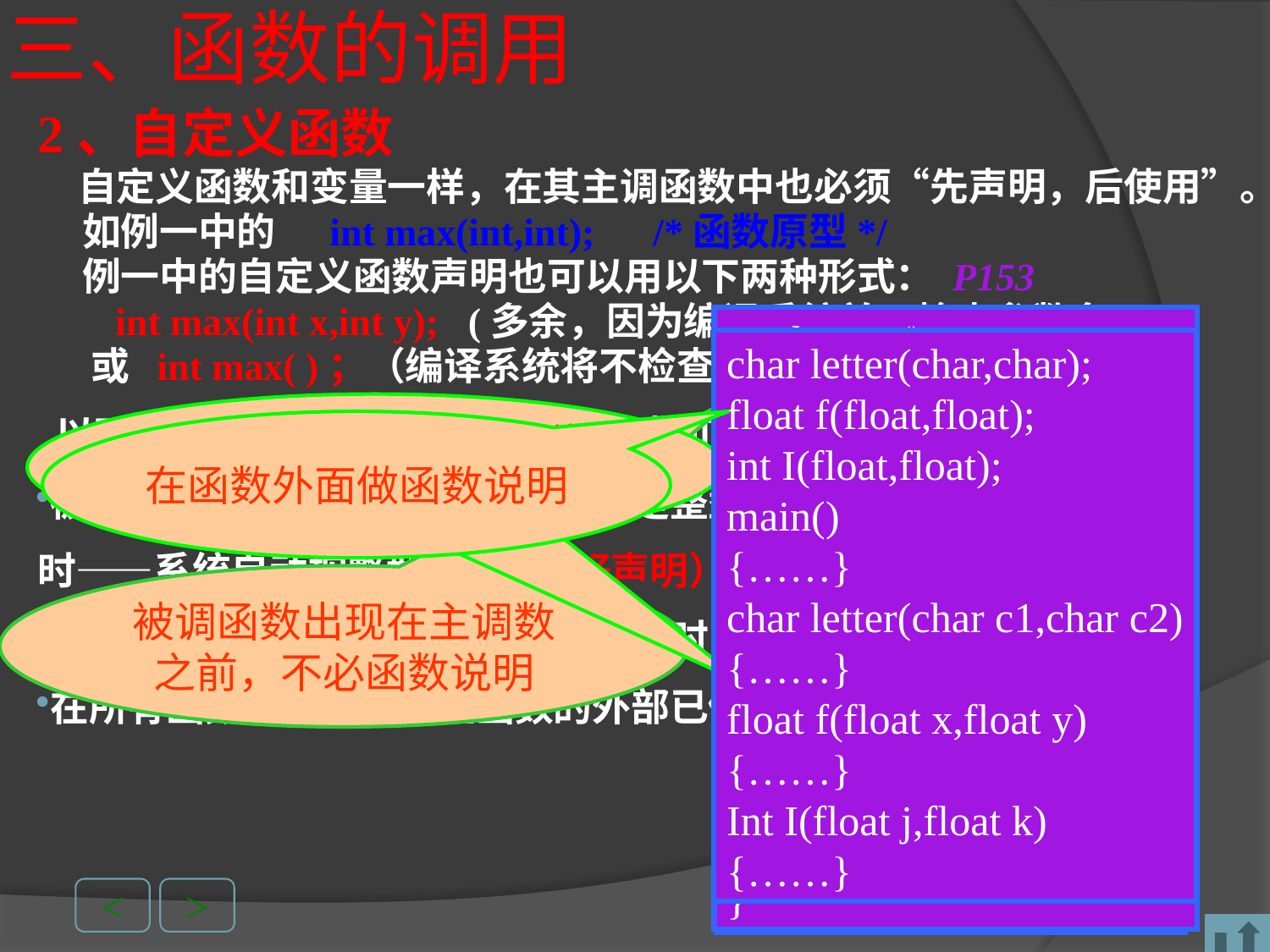

# 三、函数的调用
2、自定义函数
    自定义函数和变量一样，在其主调函数中也必须“先声明，后使用”。
    如例一中的     int max(int,int);      /*函数原型*/
    例一中的自定义函数声明也可以用以下两种形式： P153
        int max(int x,int y);   (多余，因为编译系统并不检查参数名)
     或  int max( )；（编译系统将不检查参数类型和参数个数）
 以下情况时，被调函数在主调函数中可以不先声明： P154
被调函数的返回值为整型时函数值是整型（int）或字符型（char）
时——系统自动按整型说明(最好声明）；
被调函数的定义出现在主调函数之前时；
在所有函数定义之前，在函数的外部已做了函数声明时。

void main()
{  float a,b;
    int c;
    scanf("%f,%f",&a,&b);
    c=max(a,b);
    printf("Max is %d\n",c);
}
max(float x, float y)
{  float z;
    z=x>y?x:y;
    return(z);
}
int型函数可不作函数说明
#include <stdio.h>
float add(float x, float y)
{   float z;
    z=x+y;
    return(z);
}
main()
{   float a,b,c;
    scanf("%f,%f",&a,&b);
    c=add(a,b);
    printf("sum is %f",c);
}
被调函数出现在主调数
之前，不必函数说明
char letter(char,char);
float f(float,float);
int I(float,float);
main()
{……}
char letter(char c1,char c2)
{……}
float f(float x,float y)
{……}
Int I(float j,float k)
{……}
在函数外面做函数说明
<
>